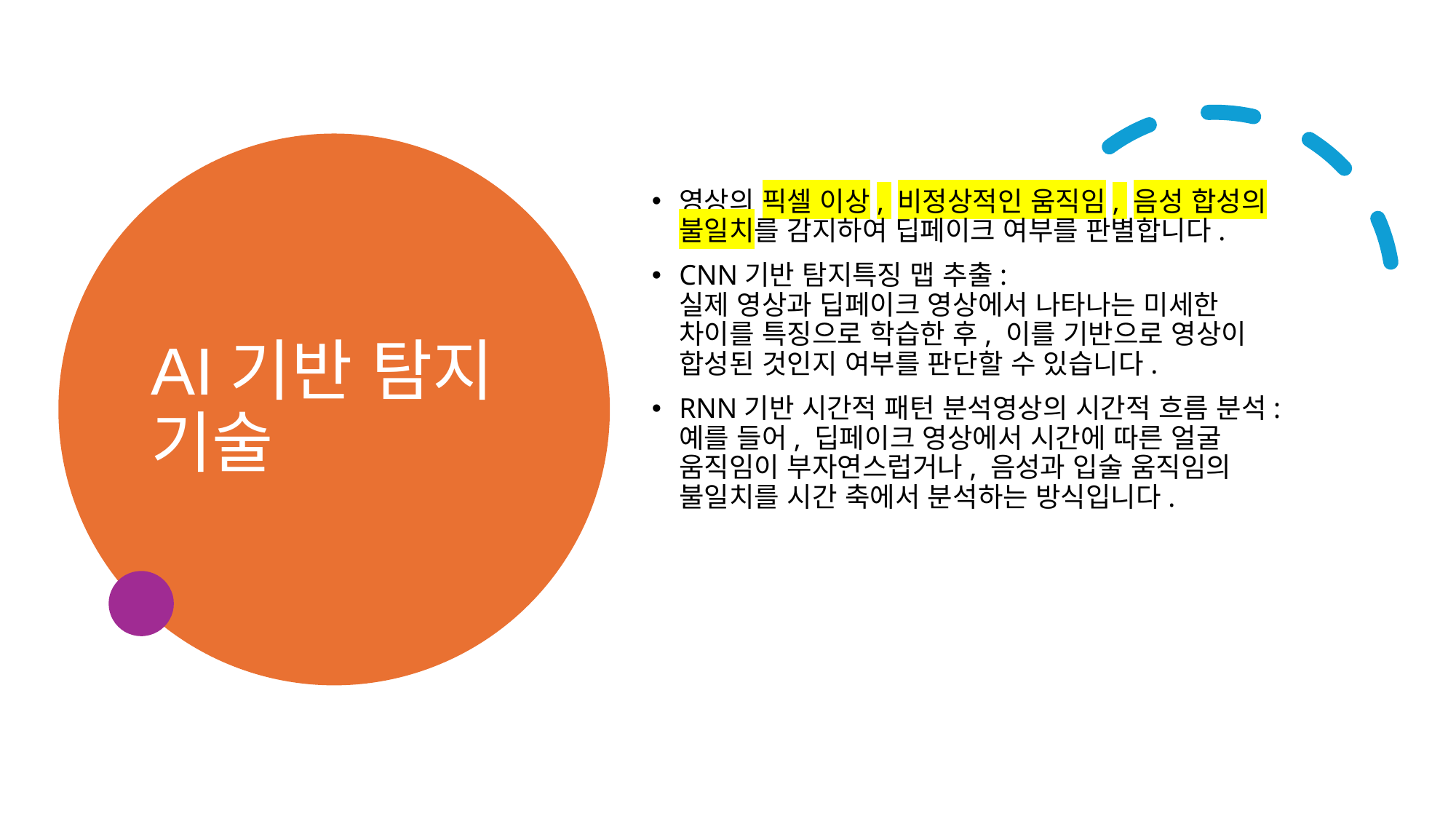

# AI기반 탐지 기술
영상의 픽셀 이상, 비정상적인 움직임, 음성 합성의 불일치를 감지하여 딥페이크 여부를 판별합니다.
CNN기반 탐지특징 맵 추출:
실제 영상과 딥페이크 영상에서 나타나는 미세한 차이를 특징으로 학습한 후, 이를 기반으로 영상이 합성된 것인지 여부를 판단할 수 있습니다.
RNN기반 시간적 패턴 분석영상의 시간적 흐름 분석:
예를 들어, 딥페이크 영상에서 시간에 따른 얼굴 움직임이 부자연스럽거나, 음성과 입술 움직임의 불일치를 시간 축에서 분석하는 방식입니다.